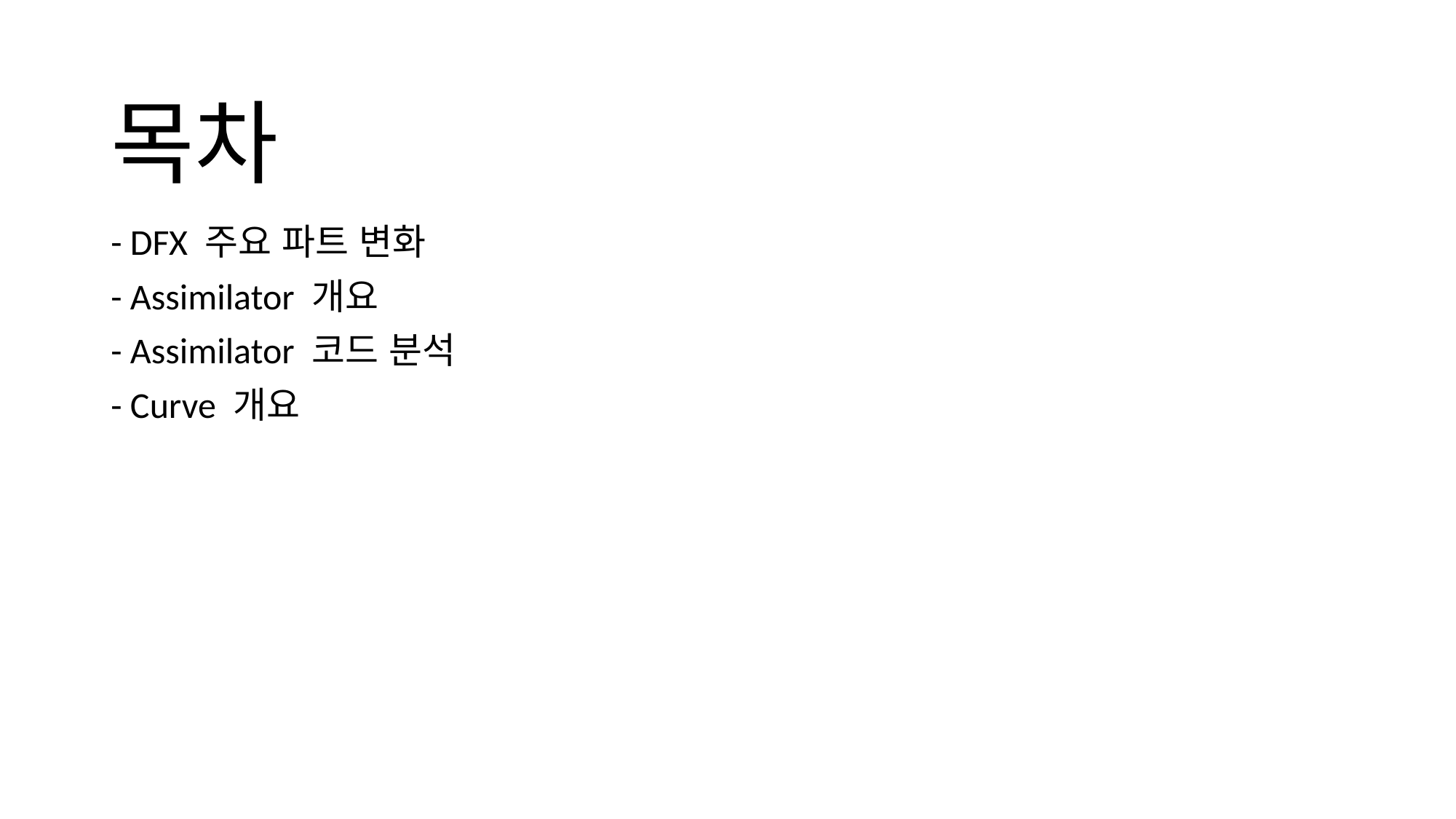

목차
- DFX 주요 파트 변화
- Assimilator 개요
- Assimilator 코드 분석
- Curve 개요